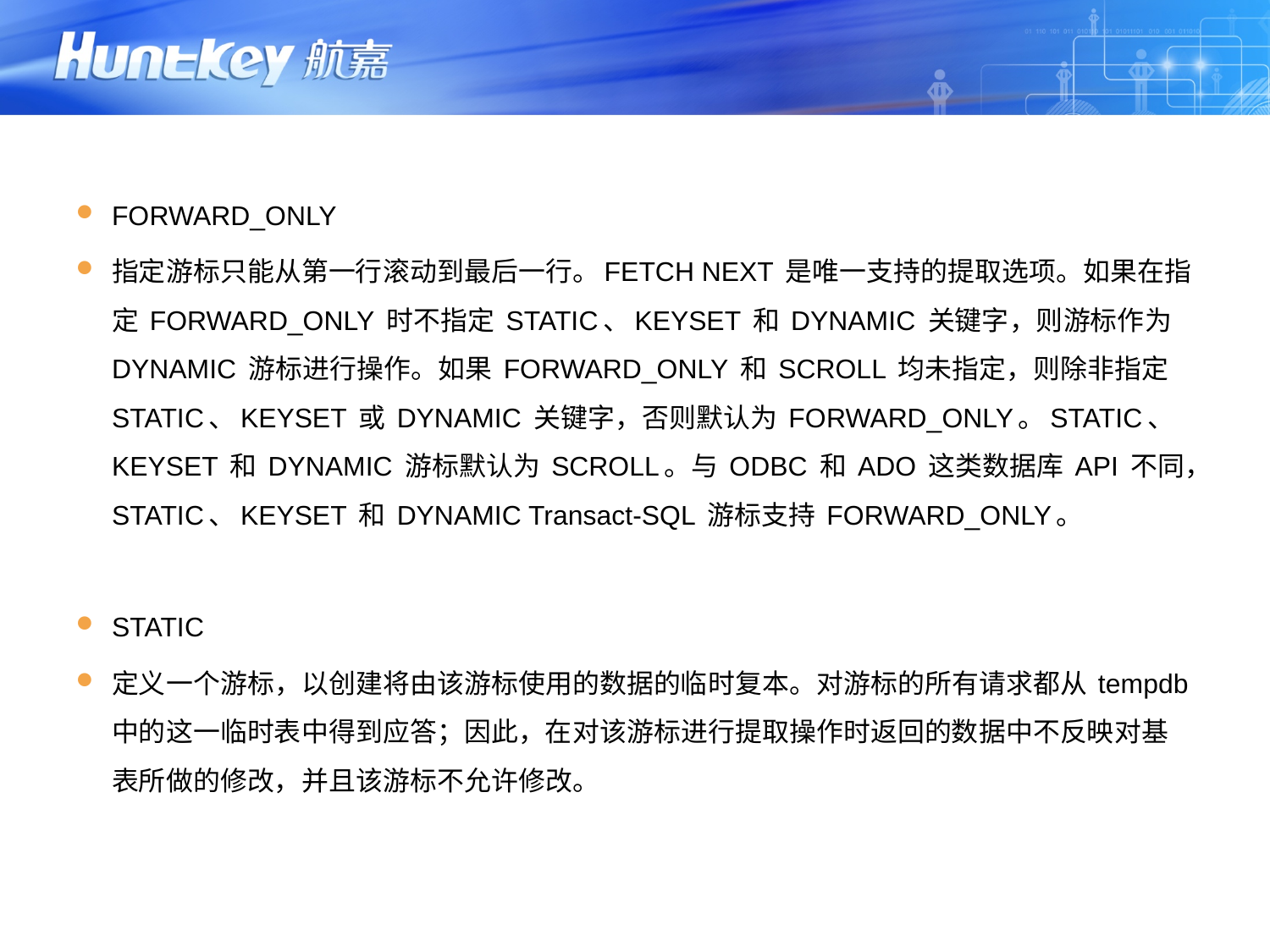

FORWARD_ONLY
指定游标只能从第一行滚动到最后一行。FETCH NEXT 是唯一支持的提取选项。如果在指定 FORWARD_ONLY 时不指定 STATIC、KEYSET 和 DYNAMIC 关键字，则游标作为 DYNAMIC 游标进行操作。如果 FORWARD_ONLY 和 SCROLL 均未指定，则除非指定 STATIC、KEYSET 或 DYNAMIC 关键字，否则默认为 FORWARD_ONLY。STATIC、KEYSET 和 DYNAMIC 游标默认为 SCROLL。与 ODBC 和 ADO 这类数据库 API 不同，STATIC、KEYSET 和 DYNAMIC Transact-SQL 游标支持 FORWARD_ONLY。

STATIC
定义一个游标，以创建将由该游标使用的数据的临时复本。对游标的所有请求都从 tempdb 中的这一临时表中得到应答；因此，在对该游标进行提取操作时返回的数据中不反映对基表所做的修改，并且该游标不允许修改。